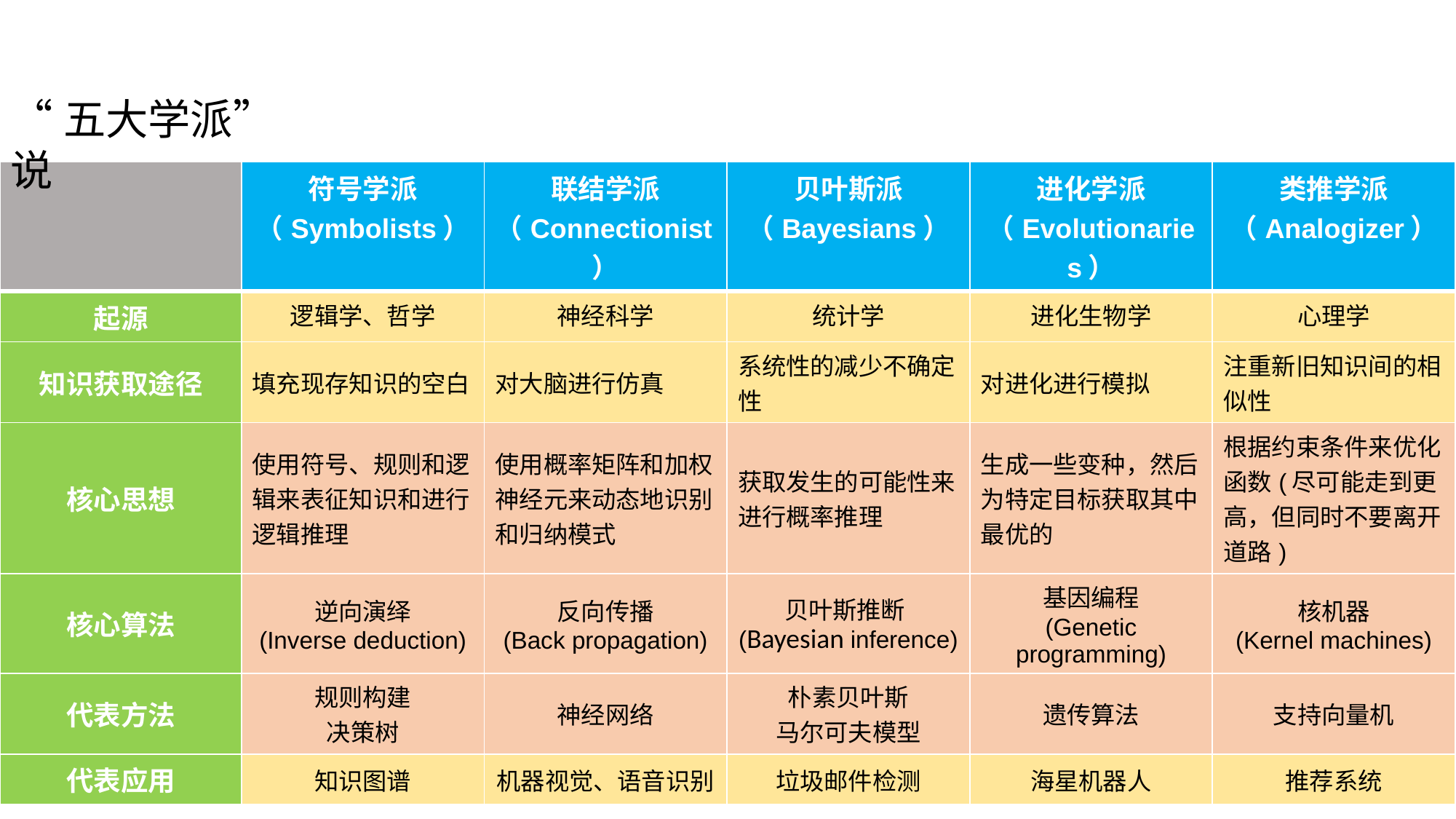

“五大学派”说
|  | 符号学派（Symbolists） | 联结学派（Connectionist） | 贝叶斯派（Bayesians） | 进化学派（Evolutionaries） | 类推学派（Analogizer） |
| --- | --- | --- | --- | --- | --- |
| 起源 | 逻辑学、哲学 | 神经科学 | 统计学 | 进化生物学 | 心理学 |
| 知识获取途径 | 填充现存知识的空白 | 对大脑进行仿真 | 系统性的减少不确定性 | 对进化进行模拟 | 注重新旧知识间的相似性 |
| 核心思想 | 使用符号、规则和逻辑来表征知识和进行逻辑推理 | 使用概率矩阵和加权神经元来动态地识别和归纳模式 | 获取发生的可能性来进行概率推理 | 生成一些变种，然后为特定目标获取其中最优的 | 根据约束条件来优化函数(尽可能走到更高，但同时不要离开道路) |
| 核心算法 | 逆向演绎 (Inverse deduction) | 反向传播 (Back propagation) | 贝叶斯推断(Bayesian inference) | 基因编程 (Genetic programming) | 核机器 (Kernel machines) |
| 代表方法 | 规则构建 决策树 | 神经网络 | 朴素贝叶斯 马尔可夫模型 | 遗传算法 | 支持向量机 |
| 代表应用 | 知识图谱 | 机器视觉、语音识别 | 垃圾邮件检测 | 海星机器人 | 推荐系统 |